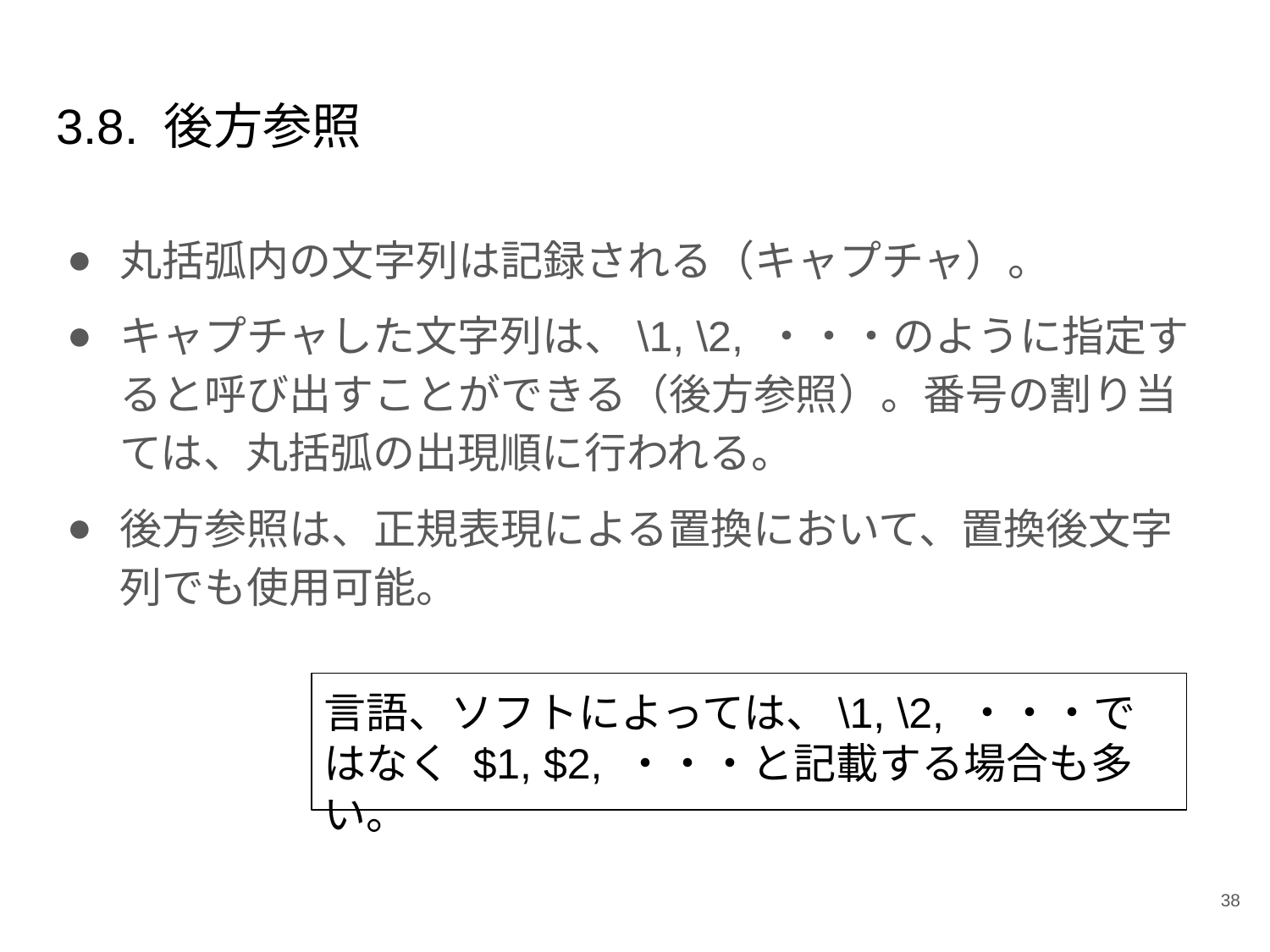

# 3.8. 後方参照
丸括弧内の文字列は記録される（キャプチャ）。
キャプチャした文字列は、\1, \2, ・・・のように指定すると呼び出すことができる（後方参照）。番号の割り当ては、丸括弧の出現順に行われる。
後方参照は、正規表現による置換において、置換後文字列でも使用可能。

言語、ソフトによっては、\1, \2, ・・・ではなく $1, $2, ・・・と記載する場合も多い。
38